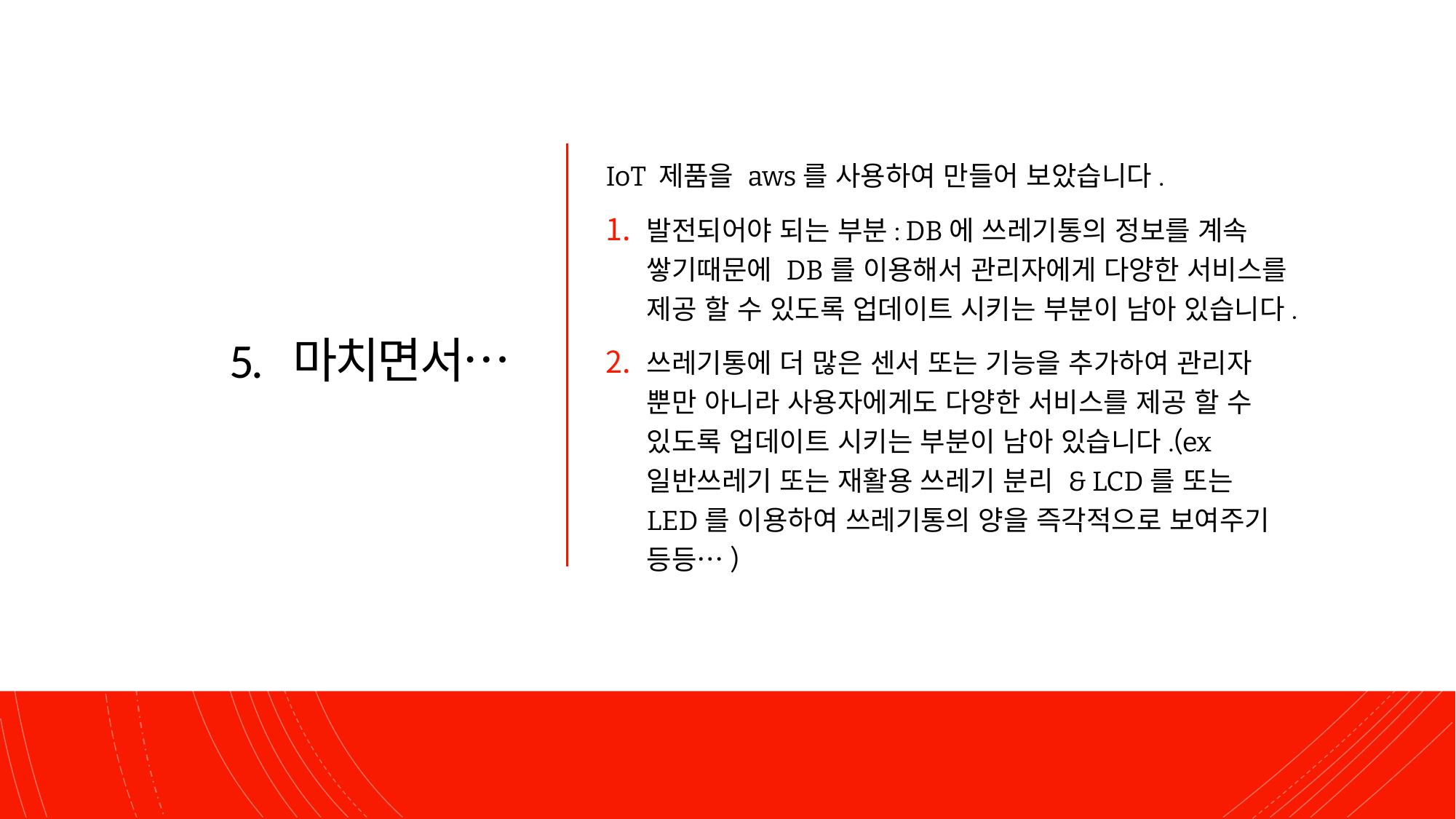

# 5.  마치면서…
IoT 제품을 aws를 사용하여 만들어 보았습니다.
발전되어야 되는 부분: DB에 쓰레기통의 정보를 계속 쌓기때문에 DB를 이용해서 관리자에게 다양한 서비스를 제공 할 수 있도록 업데이트 시키는 부분이 남아 있습니다.
쓰레기통에 더 많은 센서 또는 기능을 추가하여 관리자 뿐만 아니라 사용자에게도 다양한 서비스를 제공 할 수 있도록 업데이트 시키는 부분이 남아 있습니다.(ex 일반쓰레기 또는 재활용 쓰레기 분리 & LCD를 또는 LED를 이용하여 쓰레기통의 양을 즉각적으로 보여주기 등등…)